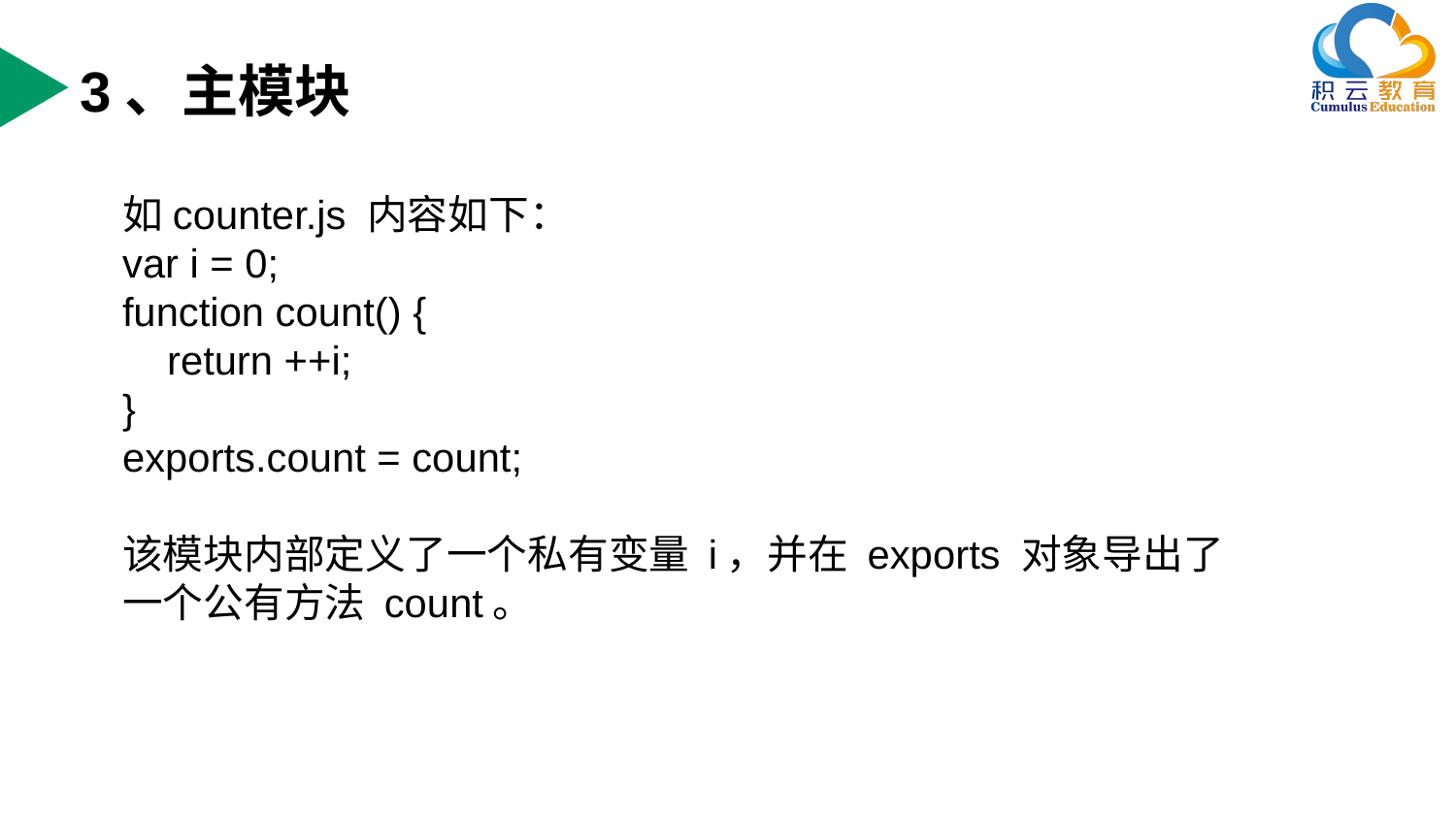

3、主模块
如counter.js 内容如下：
var i = 0;
function count() {
    return ++i;
}
exports.count = count;

该模块内部定义了一个私有变量 i，并在 exports 对象导出了一个公有方法 count。